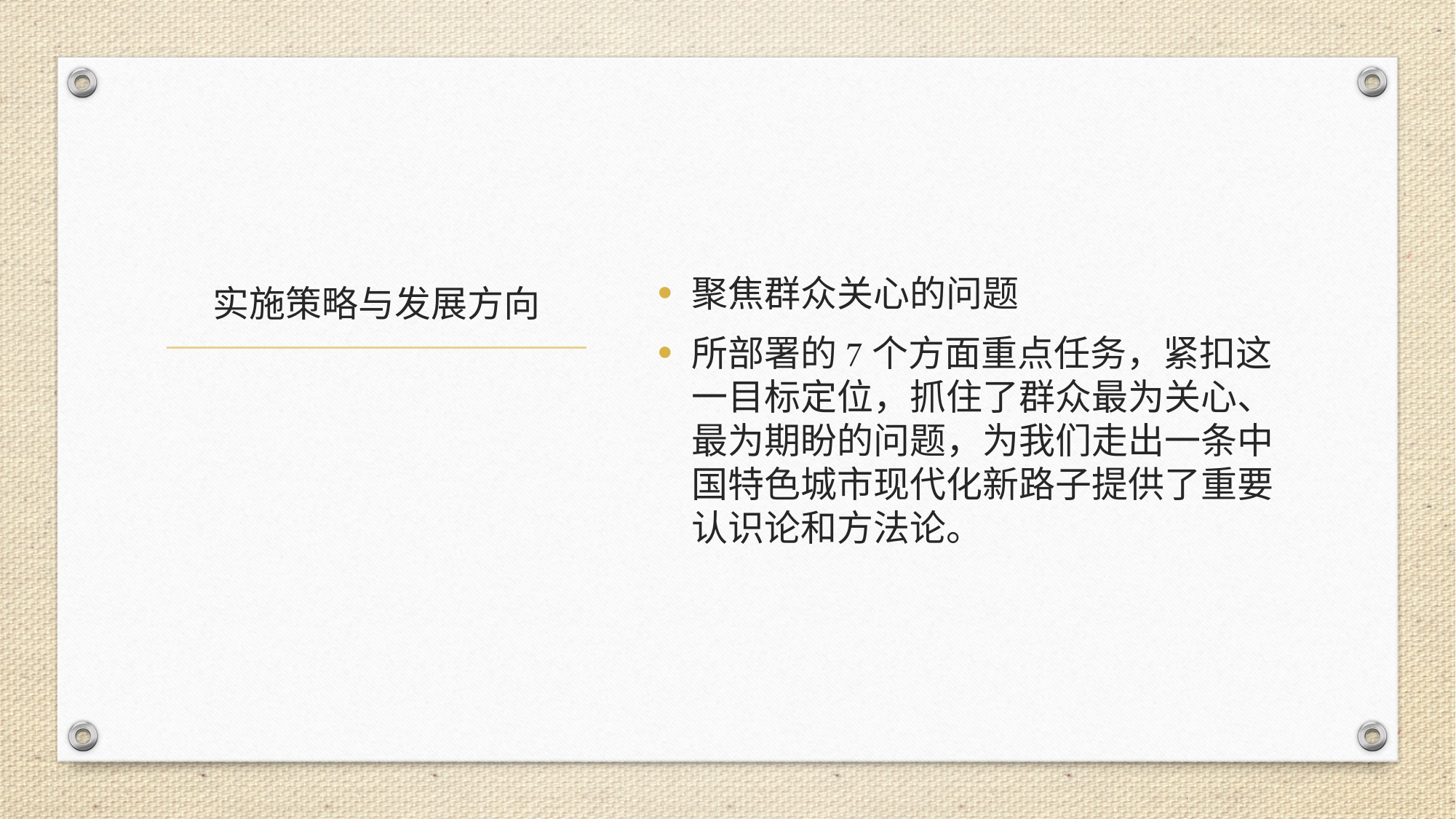

聚焦群众关心的问题
所部署的7个方面重点任务，紧扣这一目标定位，抓住了群众最为关心、最为期盼的问题，为我们走出一条中国特色城市现代化新路子提供了重要认识论和方法论。
# 实施策略与发展方向